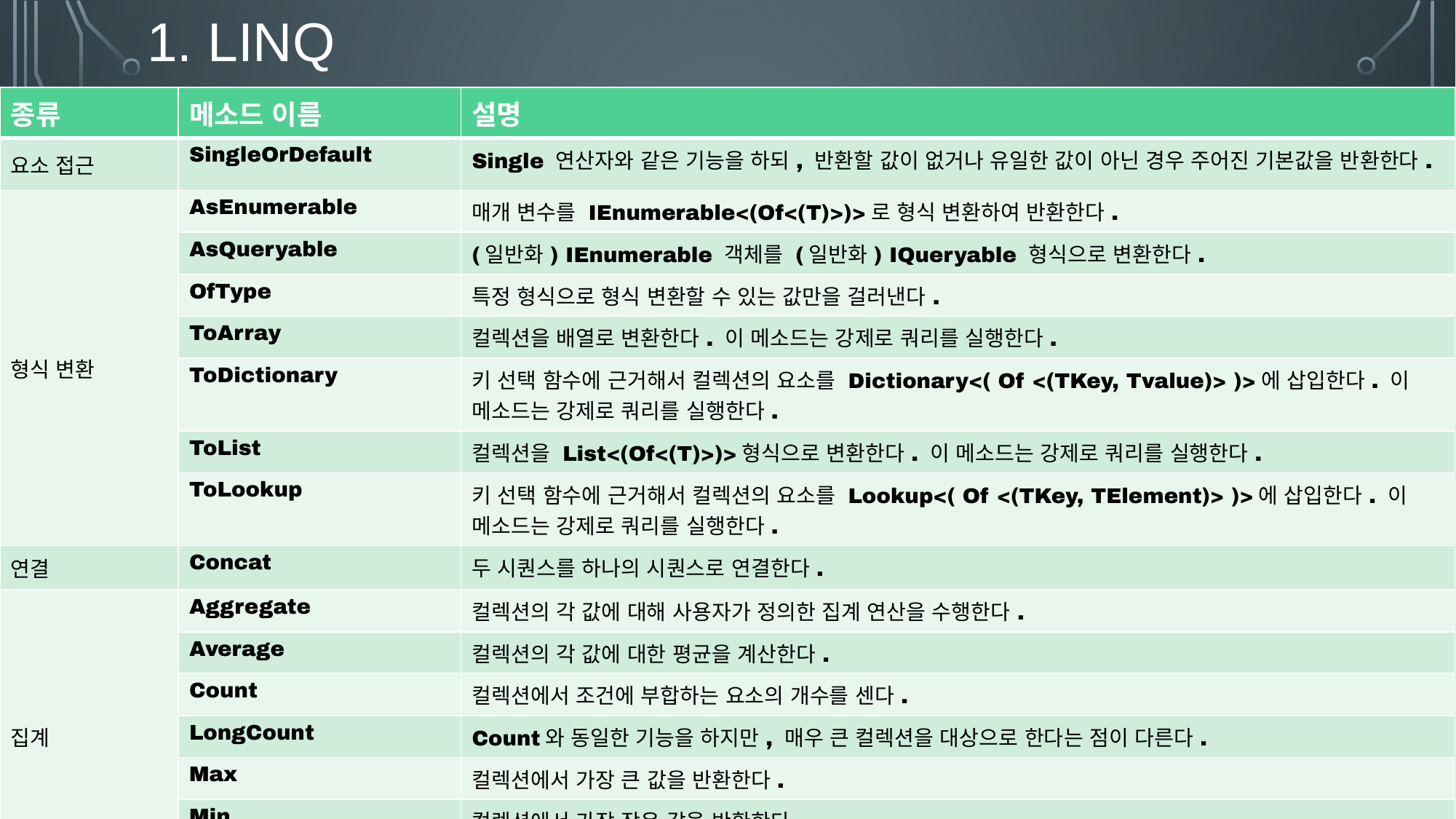

# 1. linq
| 종류 | 메소드 이름 | 설명 |
| --- | --- | --- |
| 요소 접근 | SingleOrDefault | Single 연산자와 같은 기능을 하되, 반환할 값이 없거나 유일한 값이 아닌 경우 주어진 기본값을 반환한다. |
| 형식 변환 | AsEnumerable | 매개 변수를 IEnumerable<(Of<(T)>)>로 형식 변환하여 반환한다. |
|  | AsQueryable | (일반화) IEnumerable 객체를 (일반화) IQueryable 형식으로 변환한다. |
|  | OfType | 특정 형식으로 형식 변환할 수 있는 값만을 걸러낸다. |
|  | ToArray | 컬렉션을 배열로 변환한다. 이 메소드는 강제로 쿼리를 실행한다. |
|  | ToDictionary | 키 선택 함수에 근거해서 컬렉션의 요소를 Dictionary<( Of <(TKey, Tvalue)> )>에 삽입한다. 이 메소드는 강제로 쿼리를 실행한다. |
|  | ToList | 컬렉션을 List<(Of<(T)>)>형식으로 변환한다. 이 메소드는 강제로 쿼리를 실행한다. |
|  | ToLookup | 키 선택 함수에 근거해서 컬렉션의 요소를 Lookup<( Of <(TKey, TElement)> )>에 삽입한다. 이 메소드는 강제로 쿼리를 실행한다. |
| 연결 | Concat | 두 시퀀스를 하나의 시퀀스로 연결한다. |
| 집계 | Aggregate | 컬렉션의 각 값에 대해 사용자가 정의한 집계 연산을 수행한다. |
|  | Average | 컬렉션의 각 값에 대한 평균을 계산한다. |
|  | Count | 컬렉션에서 조건에 부합하는 요소의 개수를 센다. |
|  | LongCount | Count와 동일한 기능을 하지만, 매우 큰 컬렉션을 대상으로 한다는 점이 다른다. |
|  | Max | 컬렉션에서 가장 큰 값을 반환한다. |
|  | Min | 컬렉션에서 가장 작은 값을 반환한다. |
|  | Sum | 컬렉션 내의 값의 합을 계산한다. |